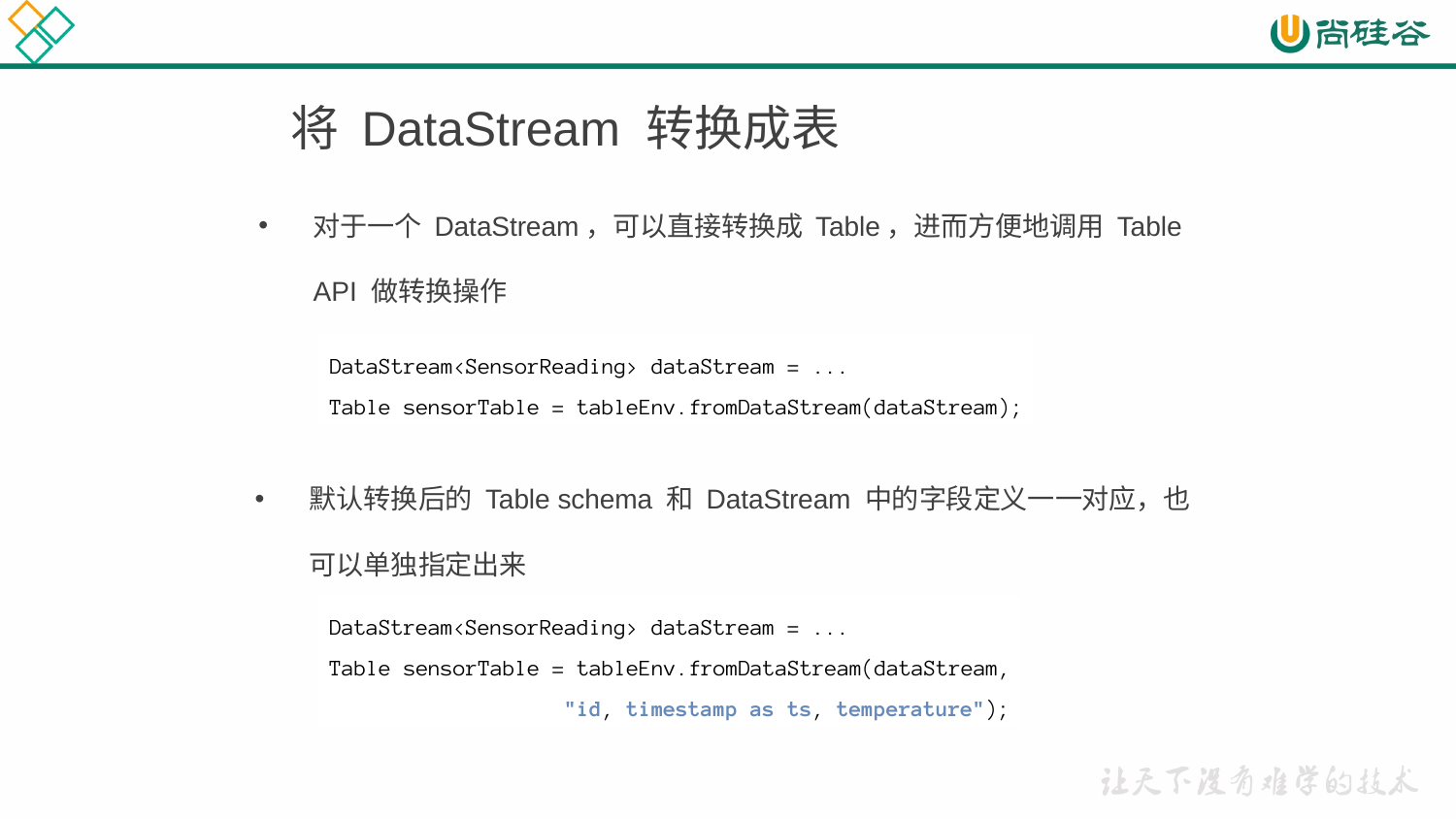

# 将 DataStream 转换成表
对于一个 DataStream，可以直接转换成 Table，进而方便地调用 Table API 做转换操作
DataStream<SensorReading> dataStream = ...
Table sensorTable = tableEnv.fromDataStream(dataStream);
默认转换后的 Table schema 和 DataStream 中的字段定义一一对应，也可以单独指定出来
DataStream<SensorReading> dataStream = ...
Table sensorTable = tableEnv.fromDataStream(dataStream,
                   "id, timestamp as ts, temperature");